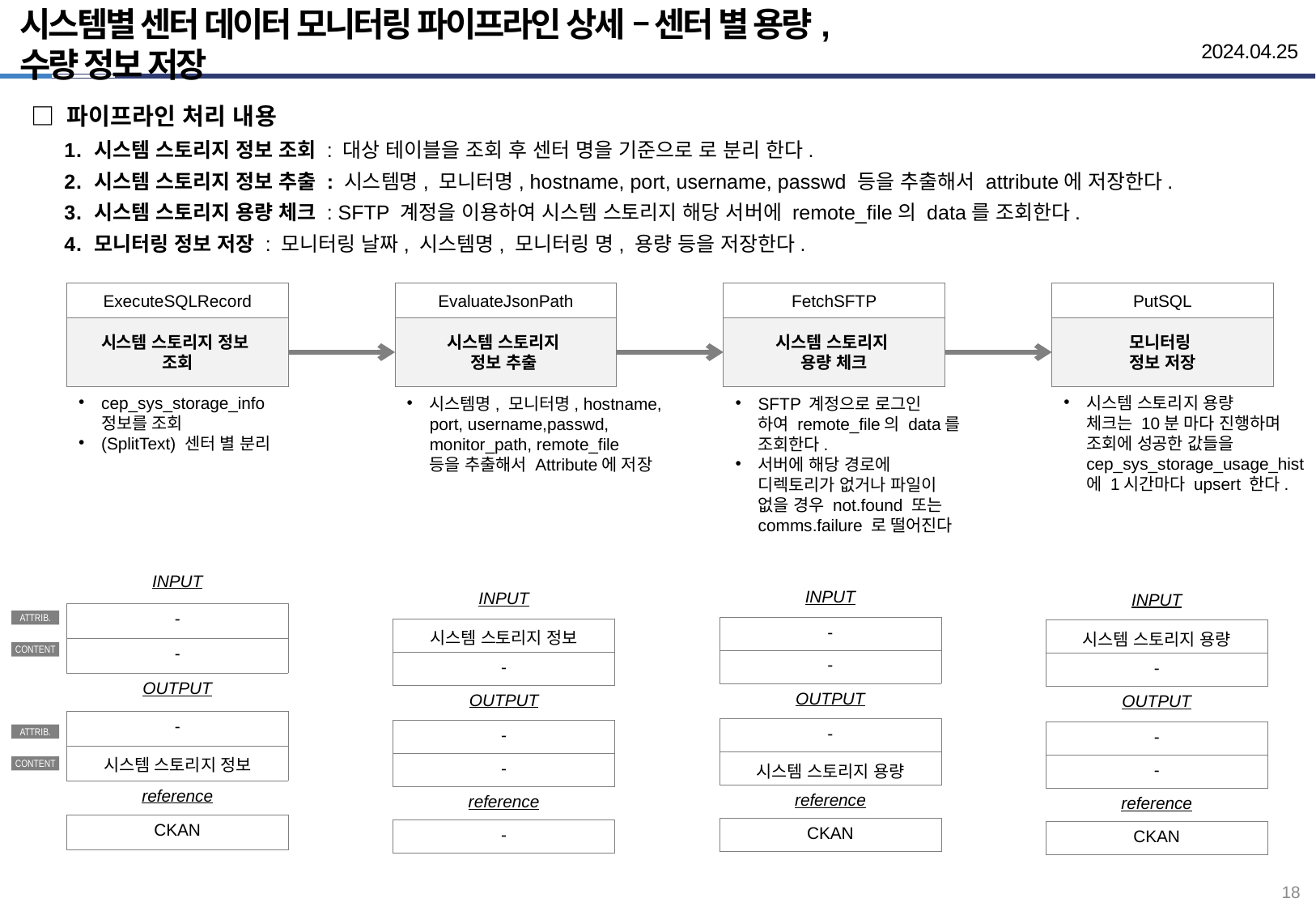

시스템별 센터 데이터 모니터링 파이프라인 상세 – 센터 별 용량, 수량 정보 저장
2024.04.25
□ 파이프라인 처리 내용
시스템 스토리지 정보 조회 : 대상 테이블을 조회 후 센터 명을 기준으로 로 분리 한다.
시스템 스토리지 정보 추출 : 시스템명, 모니터명, hostname, port, username, passwd 등을 추출해서 attribute에 저장한다.
시스템 스토리지 용량 체크 : SFTP 계정을 이용하여 시스템 스토리지 해당 서버에 remote_file의 data를 조회한다.
모니터링 정보 저장 : 모니터링 날짜, 시스템명, 모니터링 명, 용량 등을 저장한다.
ExecuteSQLRecord
시스템 스토리지 정보
조회
cep_sys_storage_info
정보를 조회
(SplitText) 센터 별 분리

EvaluateJsonPath
시스템 스토리지
정보 추출
시스템명, 모니터명, hostname,
port, username,passwd,
monitor_path, remote_file
등을 추출해서 Attribute에 저장
FetchSFTP
시스템 스토리지
용량 체크
SFTP 계정으로 로그인
하여 remote_file의 data를
조회한다.
서버에 해당 경로에
디렉토리가 없거나 파일이
없을 경우 not.found 또는
comms.failure 로 떨어진다
PutSQL
모니터링
정보 저장
시스템 스토리지 용량
체크는 10분 마다 진행하며
조회에 성공한 값들을
cep_sys_storage_usage_hist
에 1시간마다 upsert 한다.
| INPUT |
| --- |
| - |
| - |
| OUTPUT |
| - |
| 시스템 스토리지 정보 |
| reference |
| CKAN |
| INPUT |
| --- |
| - |
| - |
| OUTPUT |
| - |
| 시스템 스토리지 용량 |
| reference |
| CKAN |
| INPUT |
| --- |
| 시스템 스토리지 정보 |
| - |
| OUTPUT |
| - |
| - |
| reference |
| - |
| INPUT |
| --- |
| 시스템 스토리지 용량 |
| - |
| OUTPUT |
| - |
| - |
| reference |
| CKAN |
ATTRIB.
CONTENT
ATTRIB.
CONTENT
18